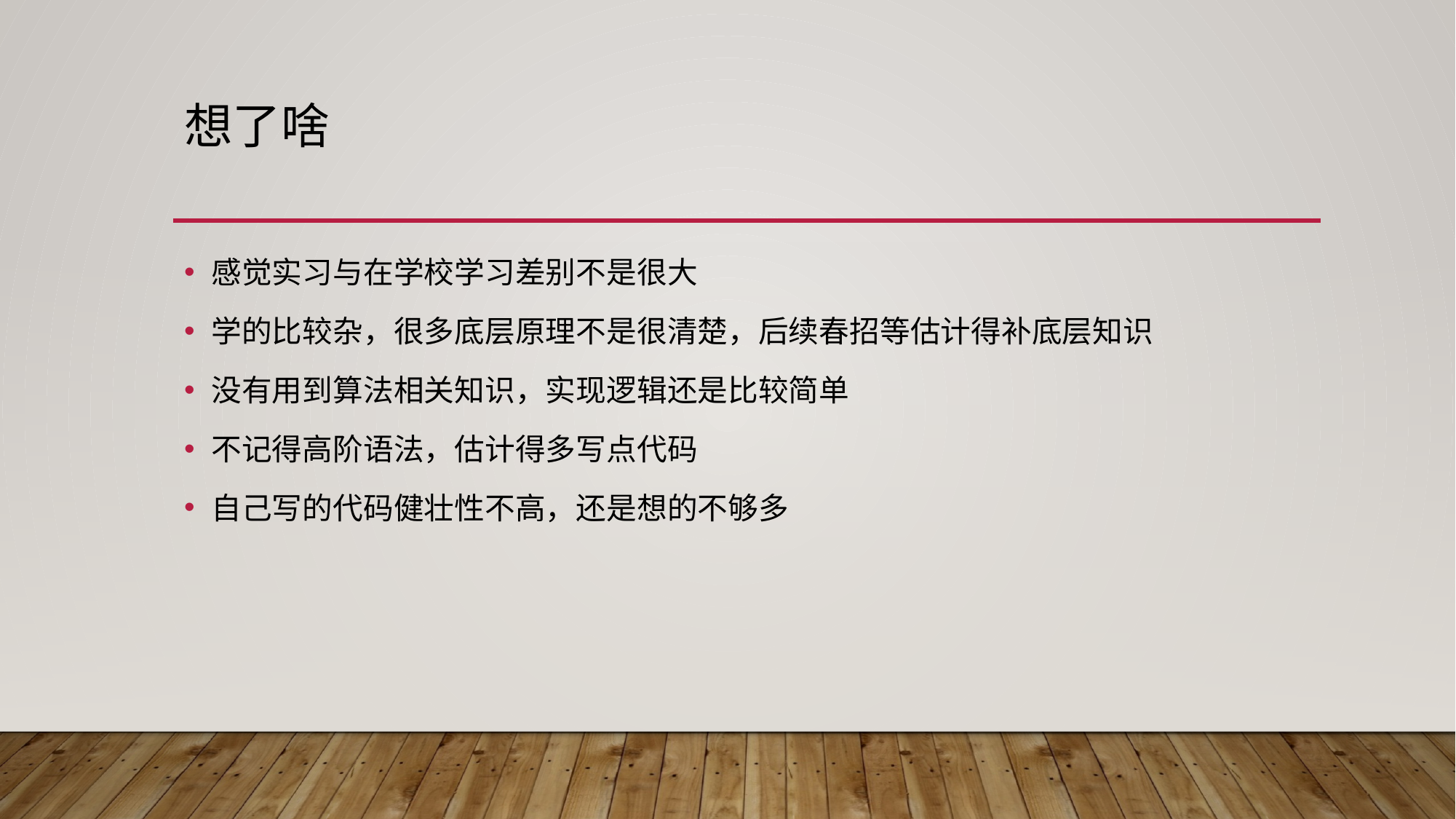

# 想了啥
感觉实习与在学校学习差别不是很大
学的比较杂，很多底层原理不是很清楚，后续春招等估计得补底层知识
没有用到算法相关知识，实现逻辑还是比较简单
不记得高阶语法，估计得多写点代码
自己写的代码健壮性不高，还是想的不够多